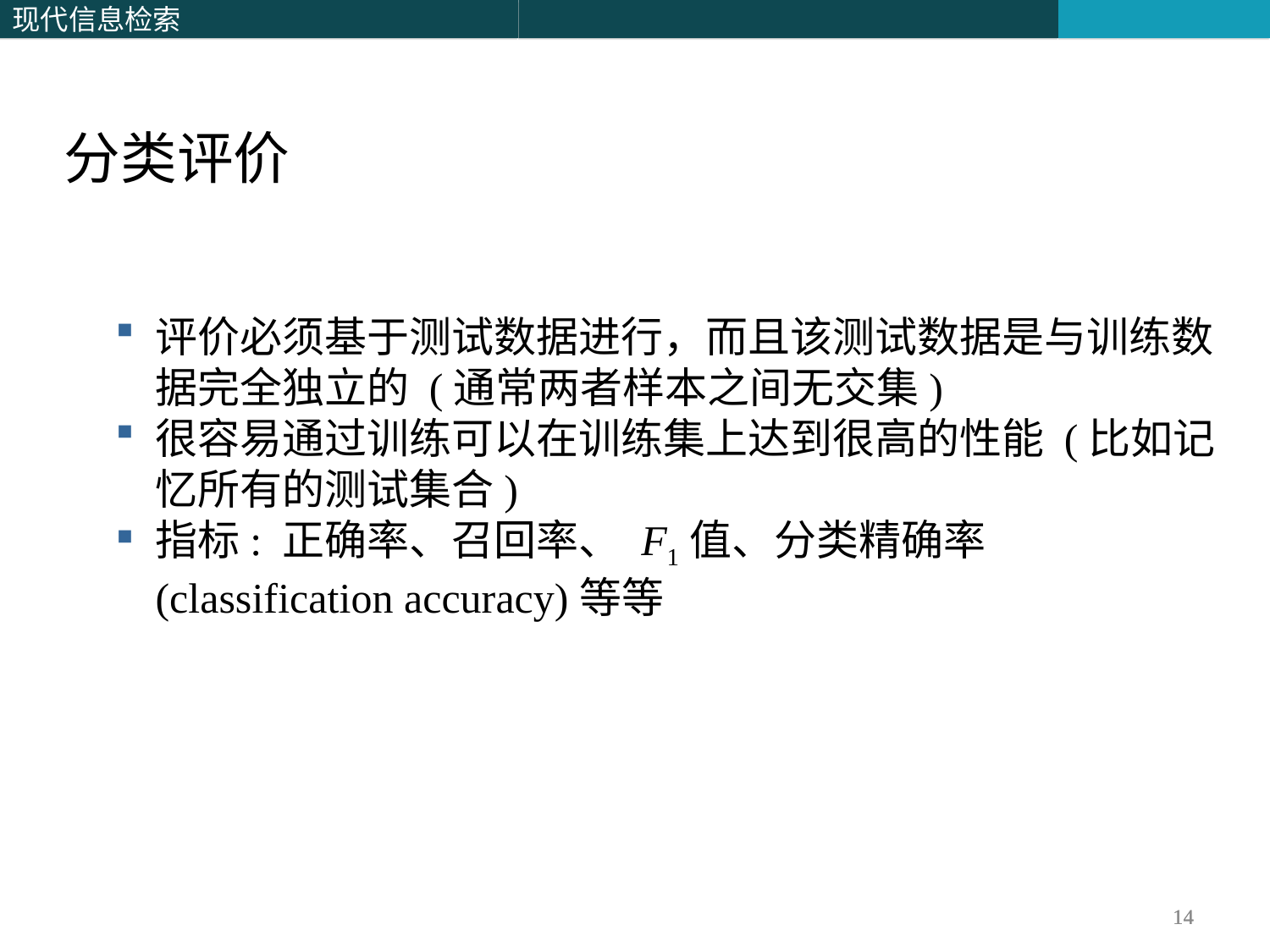

分类评价

评价必须基于测试数据进行，而且该测试数据是与训练数据完全独立的 (通常两者样本之间无交集)
很容易通过训练可以在训练集上达到很高的性能 (比如记忆所有的测试集合)
指标: 正确率、召回率、 F1值、分类精确率(classification accuracy)等等
14
14